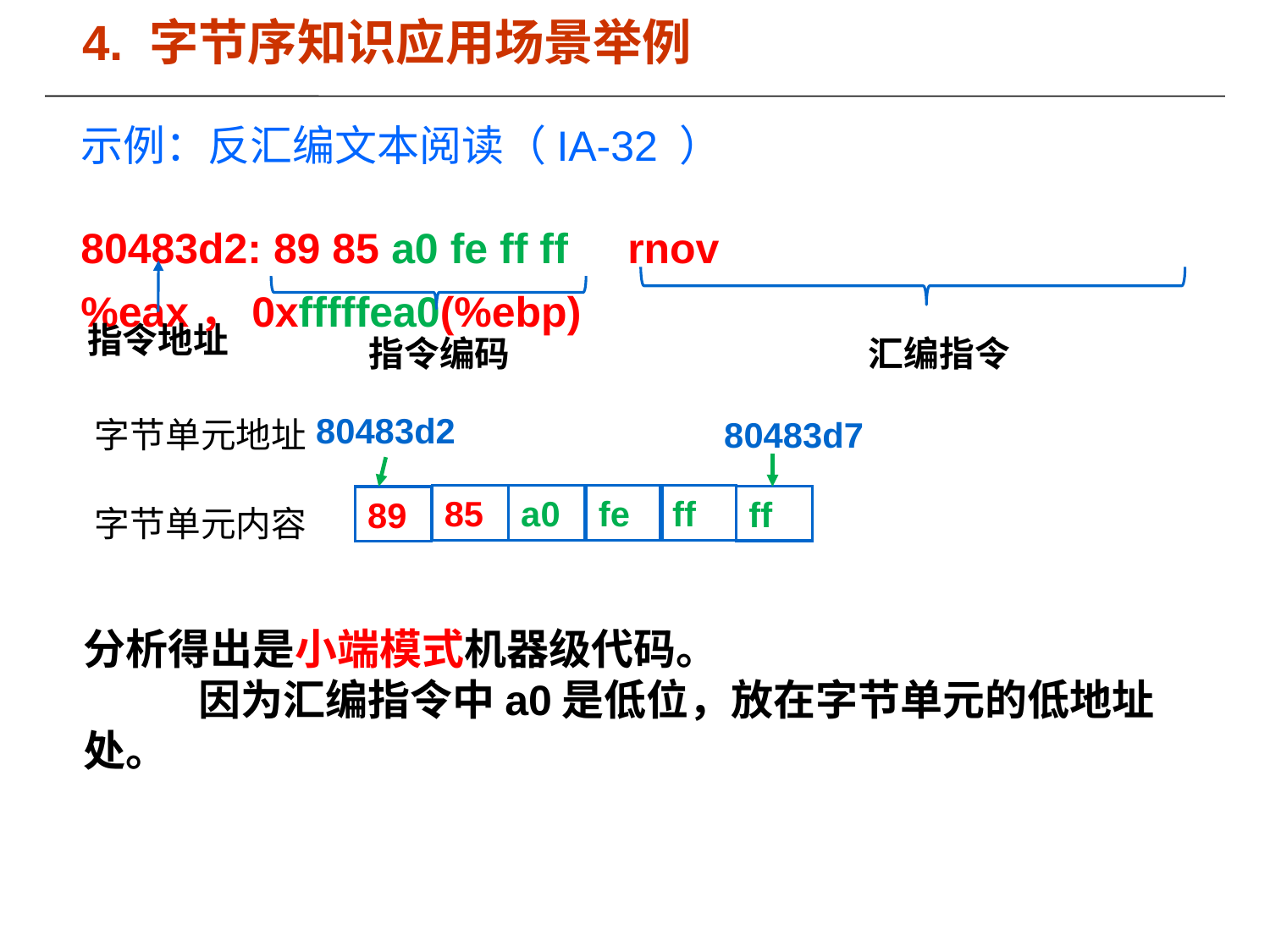

4. 字节序知识应用场景举例

示例：反汇编文本阅读（IA-32 ）

80483d2: 89 85 a0 fe ff ff     rnov %eax，0xfffffea0(%ebp)
指令地址
指令编码
汇编指令
80483d2
字节单元地址
80483d7
85
a0
fe
ff
ff
89
字节单元内容
分析得出是小端模式机器级代码。
           因为汇编指令中a0是低位，放在字节单元的低地址处。